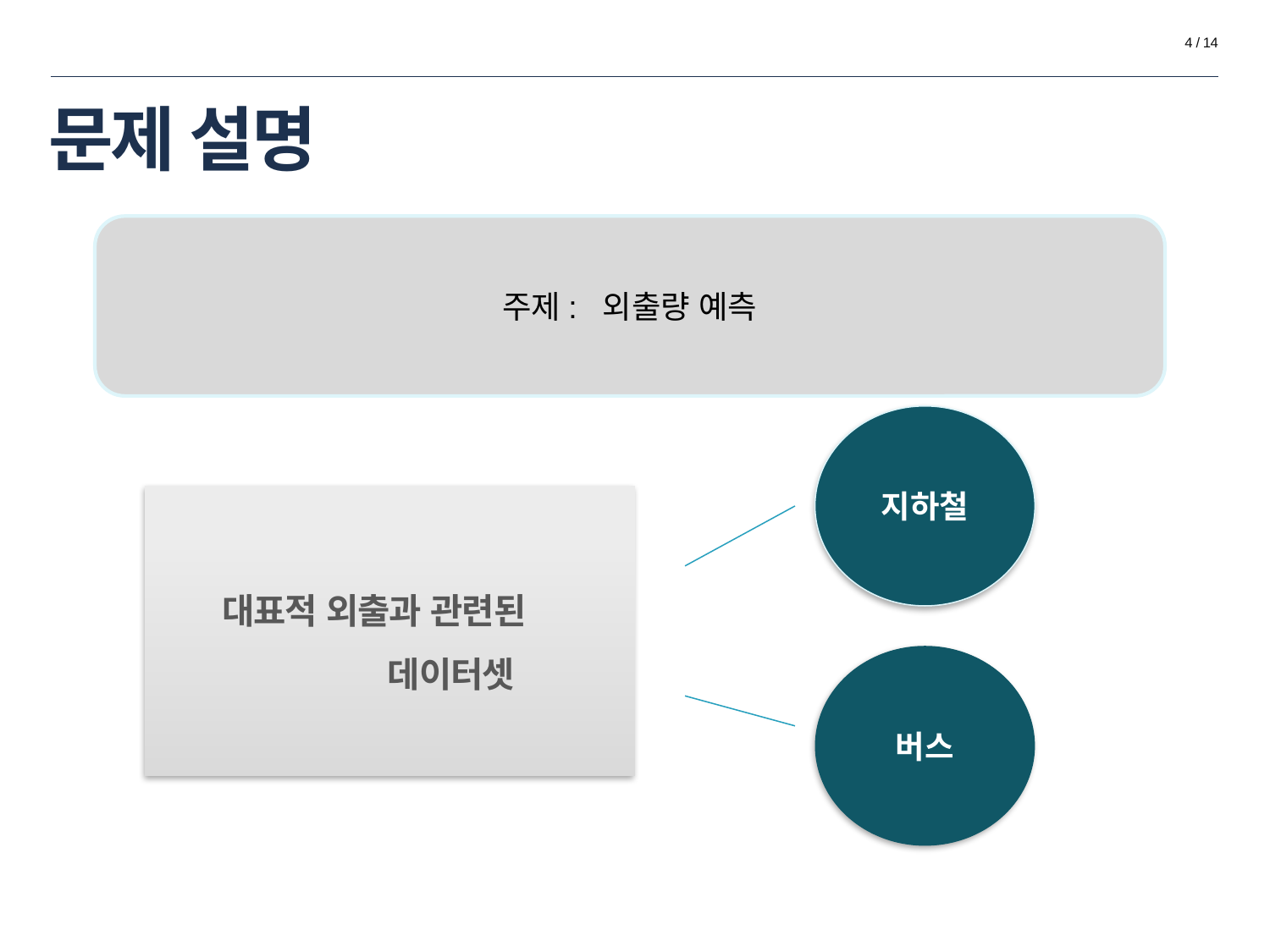

4 / 14
# 문제 설명
주제:  외출량 예측
지하철
  대표적 외출과 관련된
		  데이터셋
버스